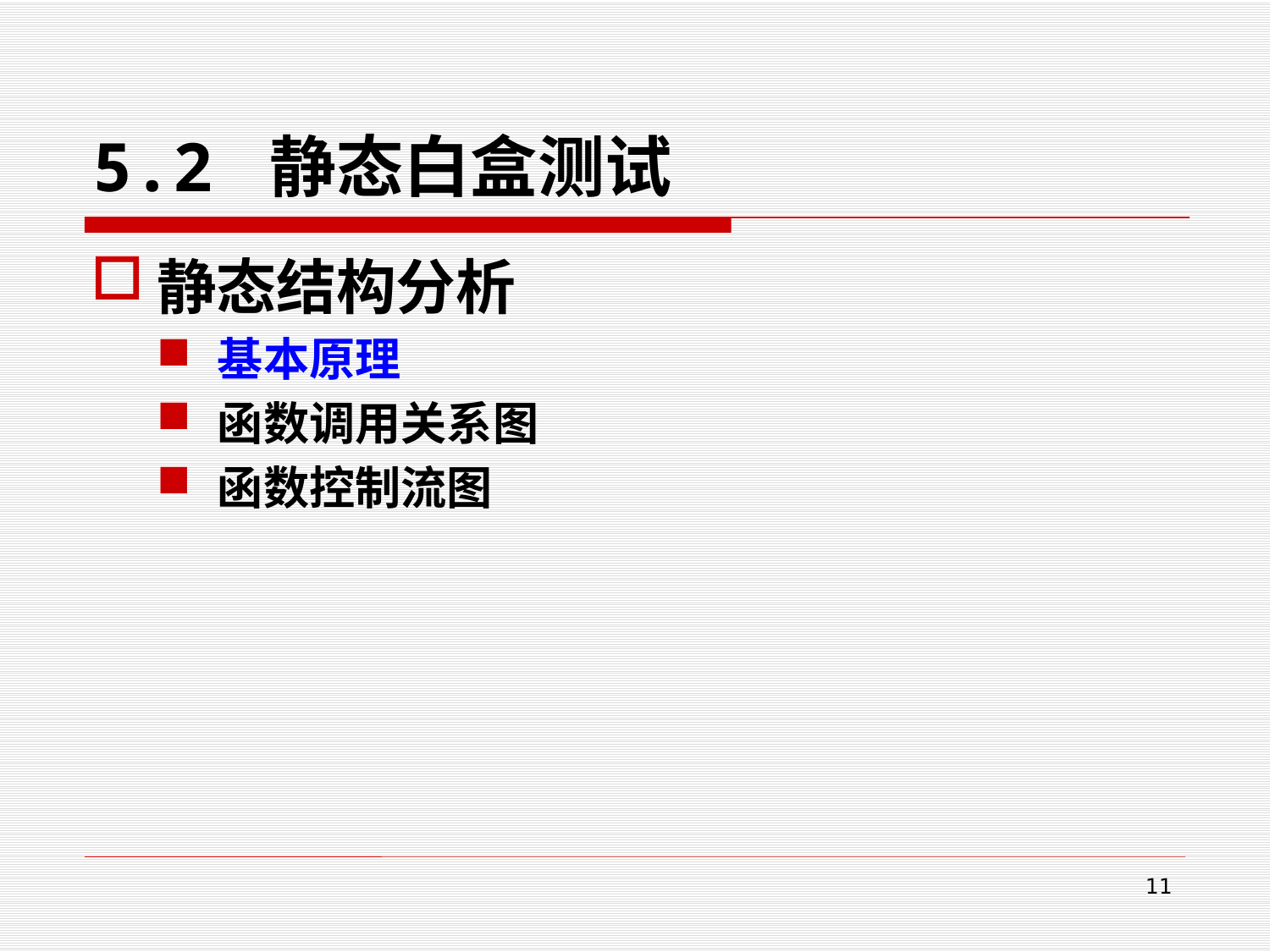

# 5.2 静态白盒测试
静态结构分析
基本原理
函数调用关系图
函数控制流图

11